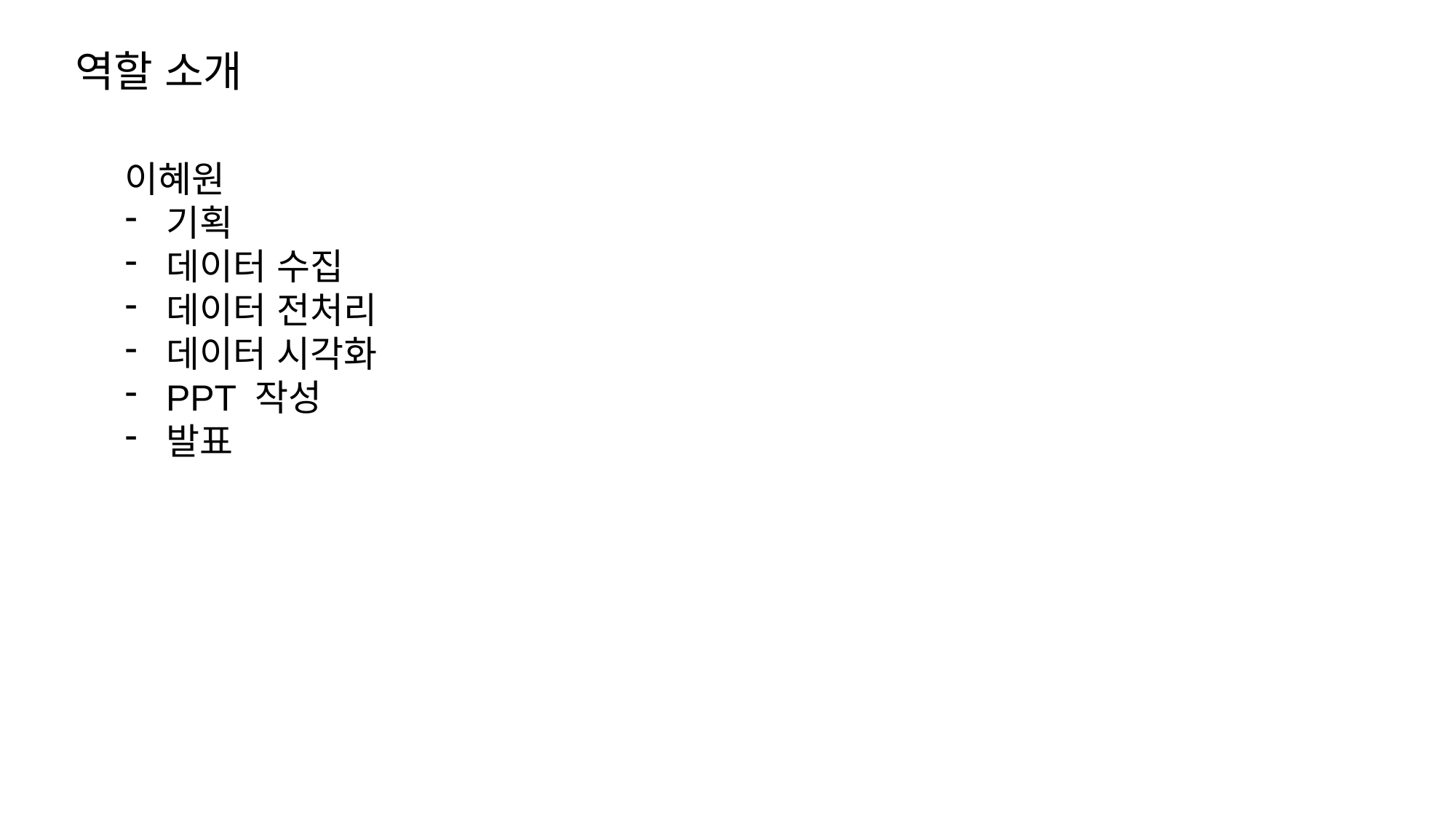

역할 소개
이혜원
기획
데이터 수집
데이터 전처리
데이터 시각화
PPT 작성
발표